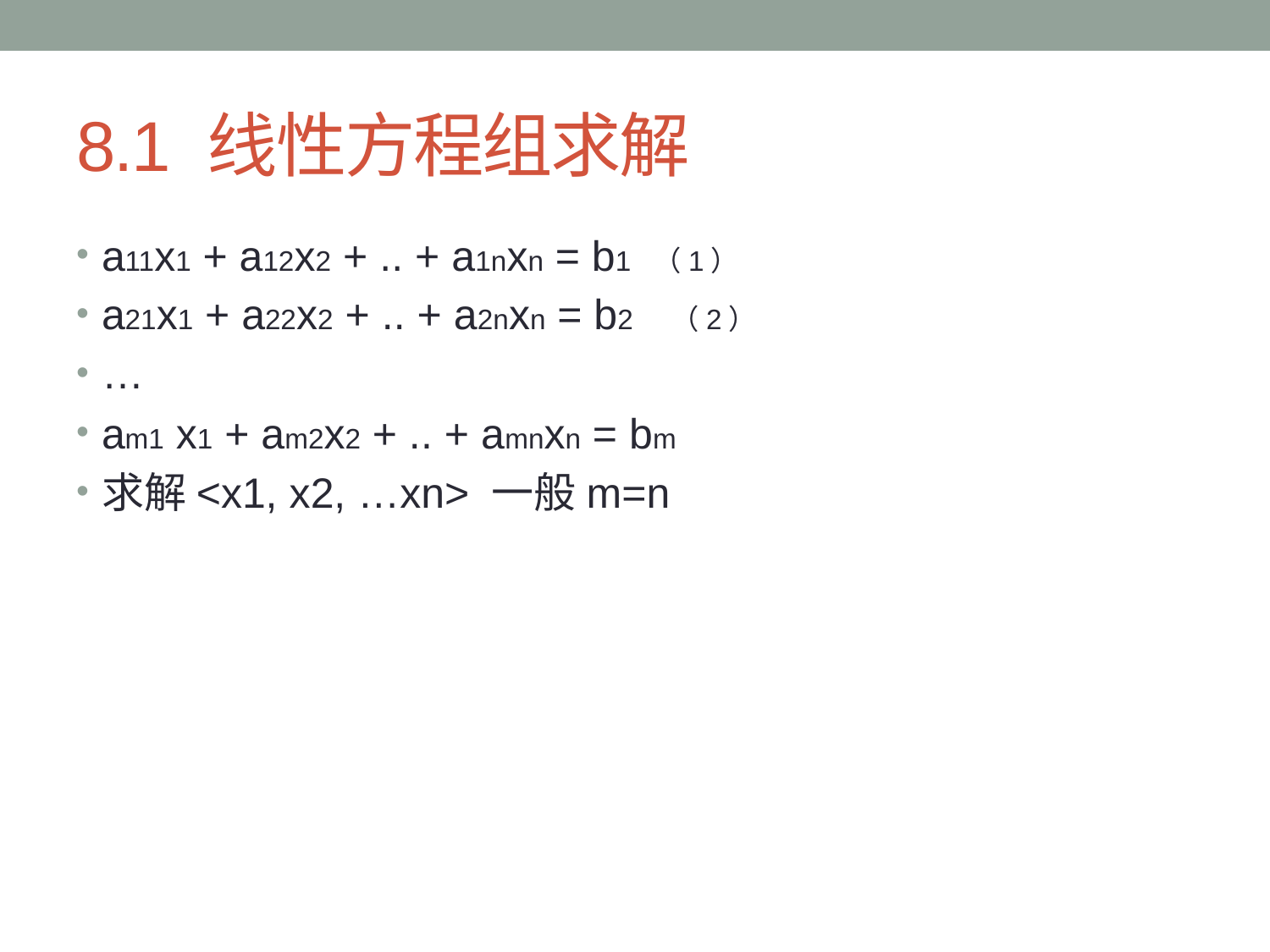

# 8.1 线性方程组求解
a11x1 + a12x2 + .. + a1nxn = b1  （1）
a21x1 + a22x2 + .. + a2nxn = b2    （2）
…
am1 x1 + am2x2 + .. + amnxn = bm
求解<x1, x2, …xn> 一般m=n